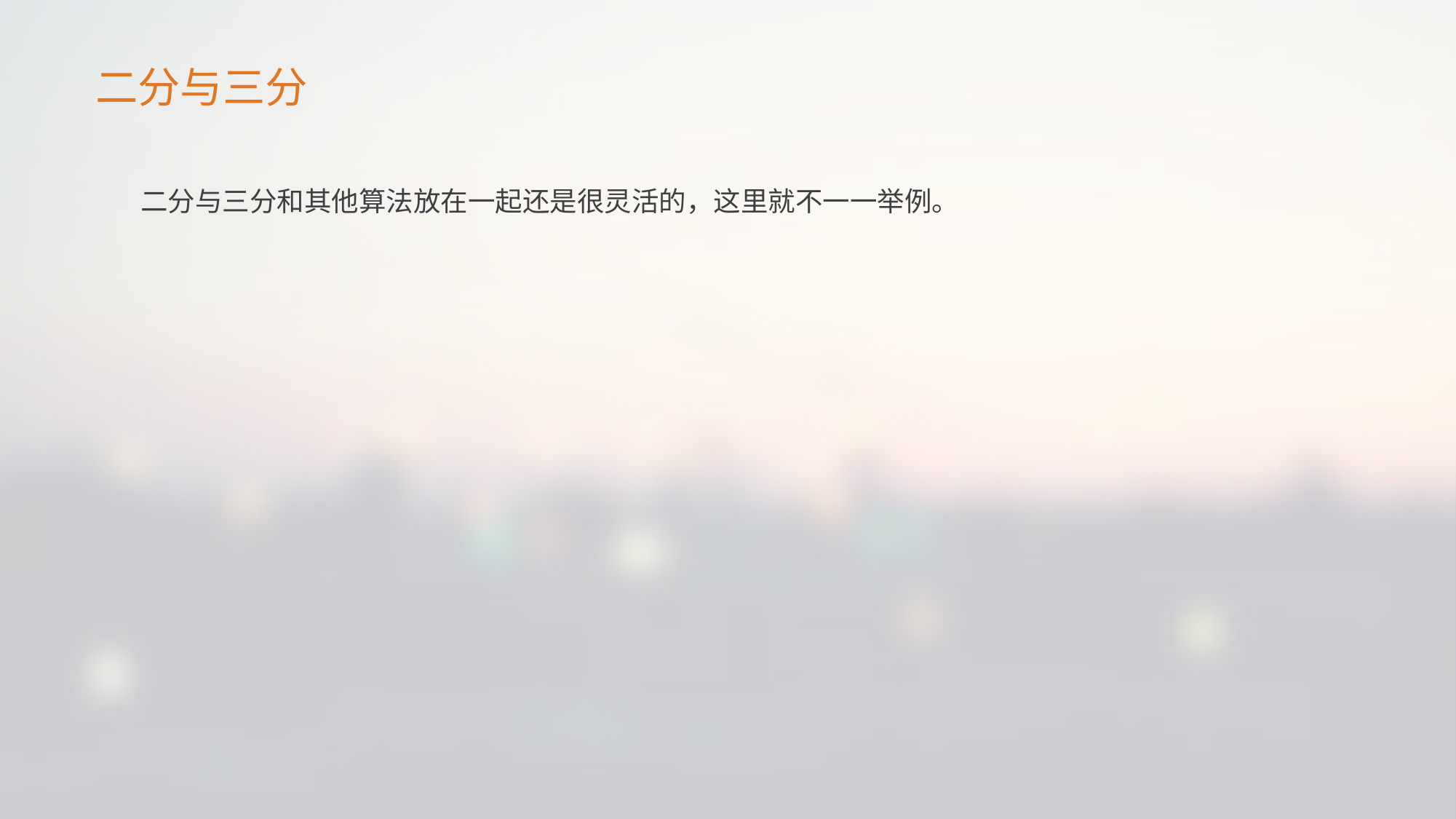

二分与三分
二分与三分和其他算法放在一起还是很灵活的，这里就不一一举例。